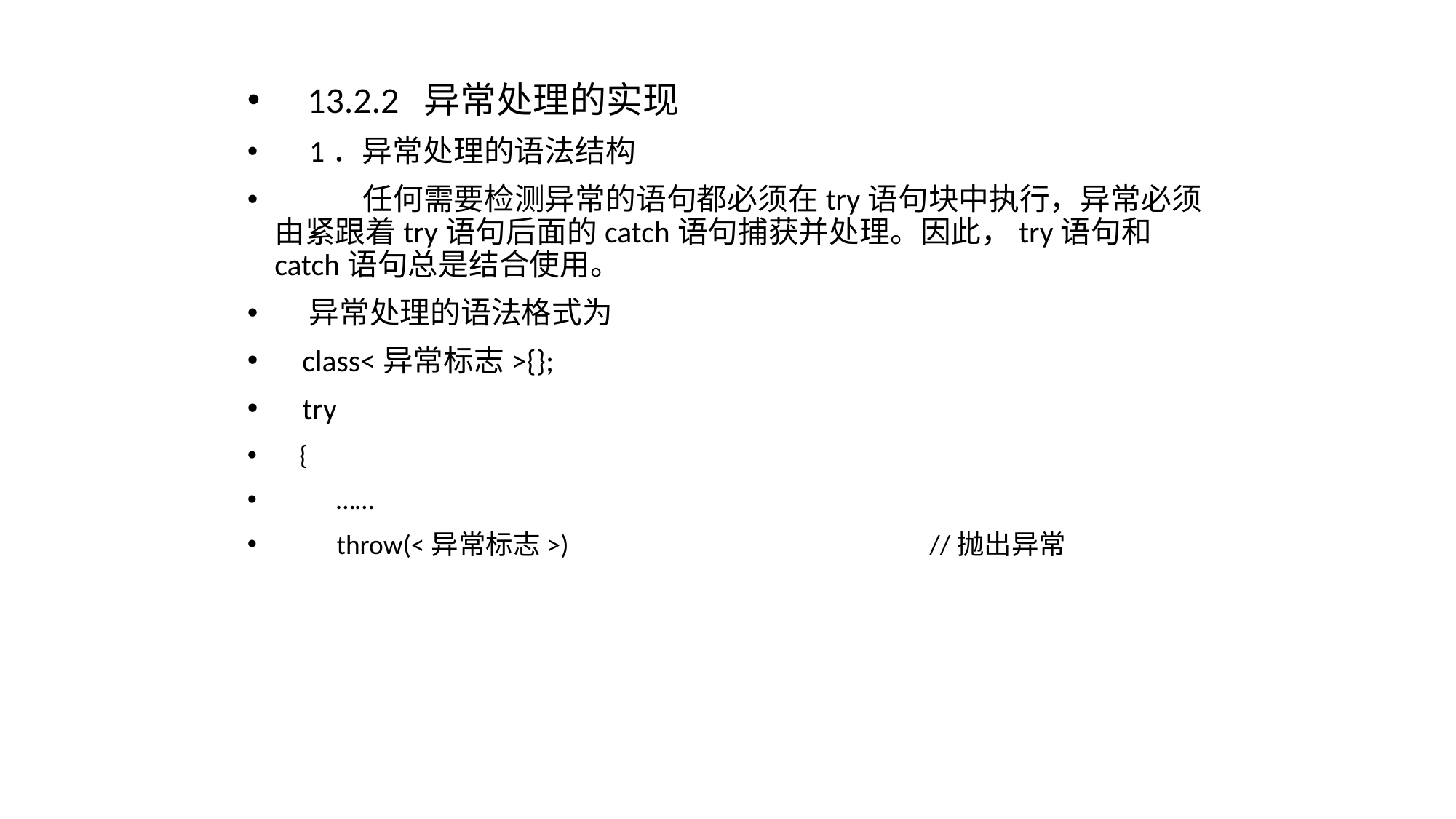

13.2.2  异常处理的实现
     1．异常处理的语法结构
            任何需要检测异常的语句都必须在try语句块中执行，异常必须由紧跟着try语句后面的catch语句捕获并处理。因此，try语句和catch语句总是结合使用。
    异常处理的语法格式为
    class<异常标志>{};
    try
    {
          ……
          throw(<异常标志>)				//抛出异常